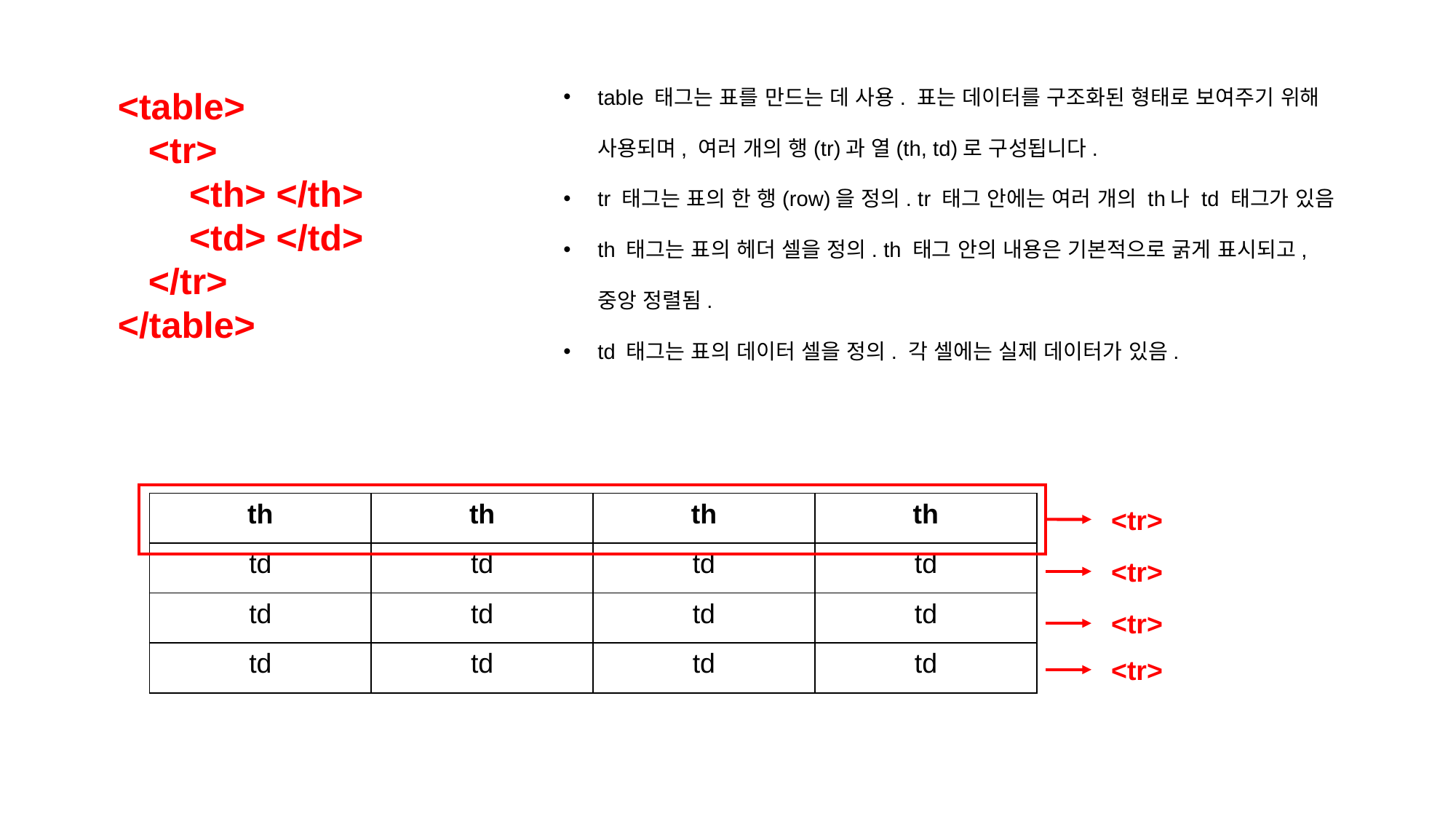

table 태그는 표를 만드는 데 사용. 표는 데이터를 구조화된 형태로 보여주기 위해 사용되며, 여러 개의 행(tr)과 열(th, td)로 구성됩니다.
tr 태그는 표의 한 행(row)을 정의. tr 태그 안에는 여러 개의 th나 td 태그가 있음
th 태그는 표의 헤더 셀을 정의. th 태그 안의 내용은 기본적으로 굵게 표시되고, 중앙 정렬됨.
td 태그는 표의 데이터 셀을 정의. 각 셀에는 실제 데이터가 있음.
<table>
   <tr>
       <th> </th>
       <td> </td>
   </tr>
</table>

| th | th | th | th |
| --- | --- | --- | --- |
| td | td | td | td |
| td | td | td | td |
| td | td | td | td |
<tr>
<tr>
<tr>
<tr>